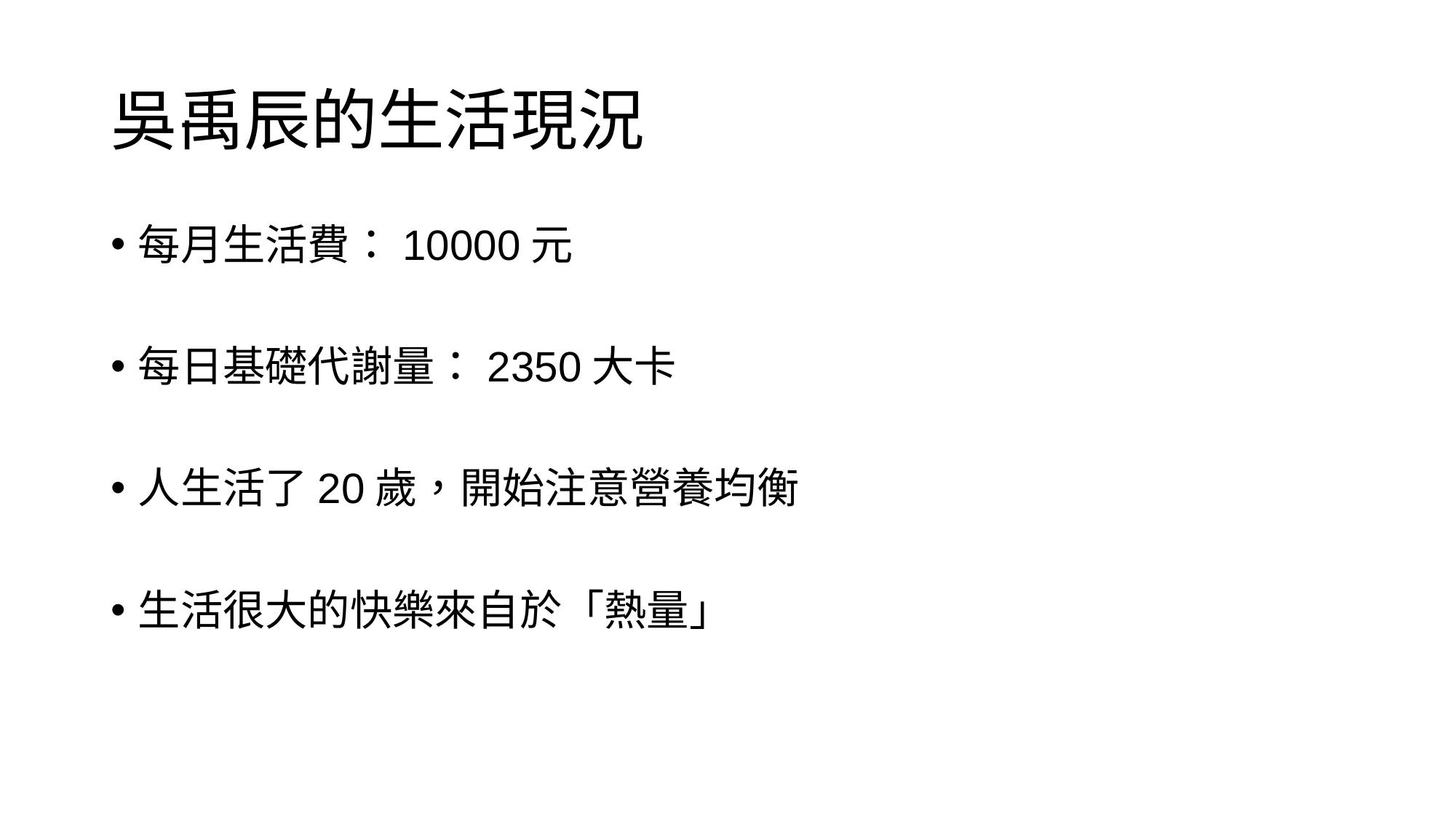

# 吳禹辰的生活現況
每月生活費：10000元

每日基礎代謝量：2350大卡

人生活了20歲，開始注意營養均衡

生活很大的快樂來自於「熱量」